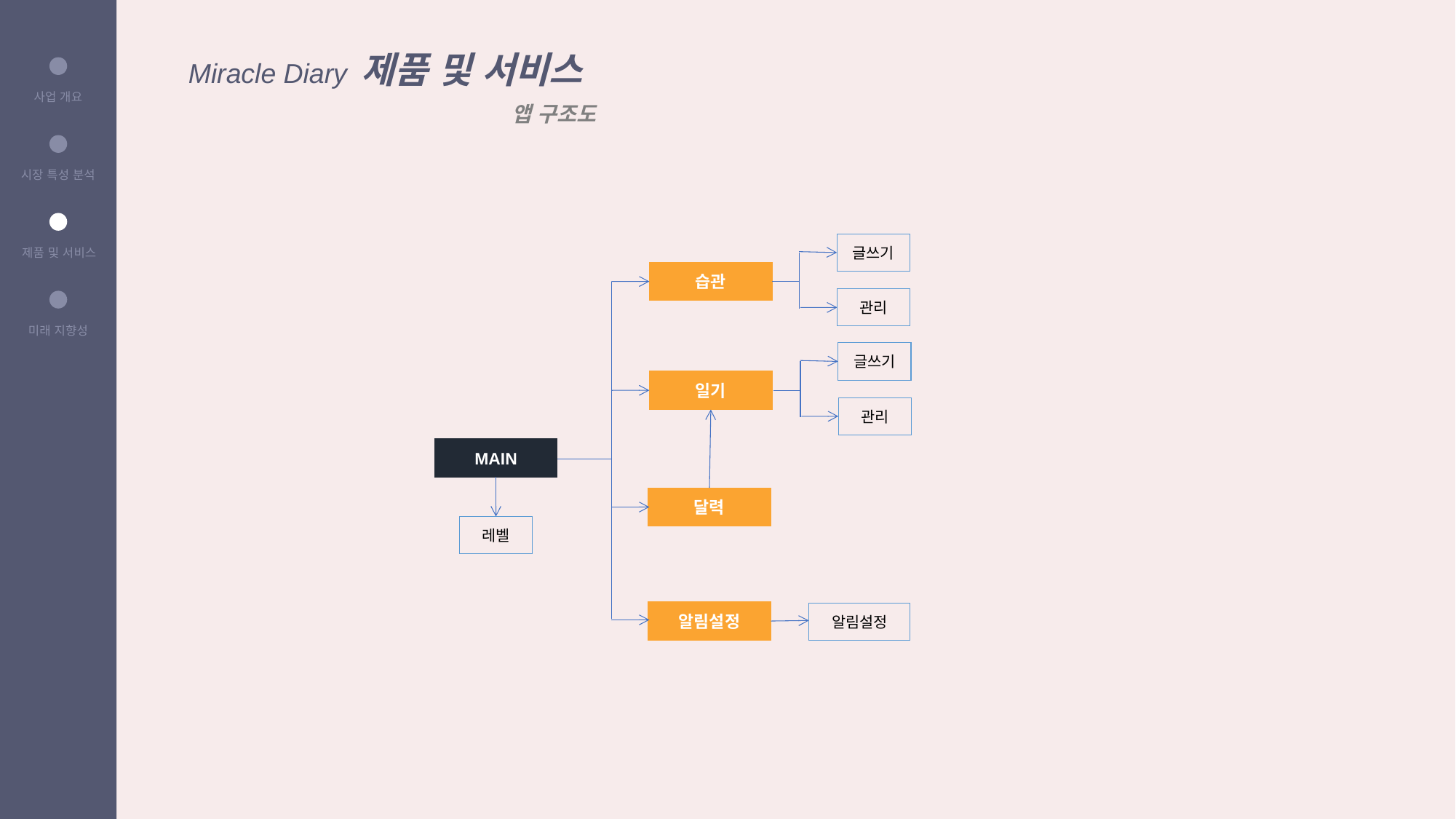

Miracle Diary 제품 및 서비스

앱 구조도
사업 개요

시장 특성 분석

글쓰기
제품 및 서비스
습관
관리

미래 지향성
글쓰기
일기
관리
MAIN
달력
레벨
알림설정
알림설정